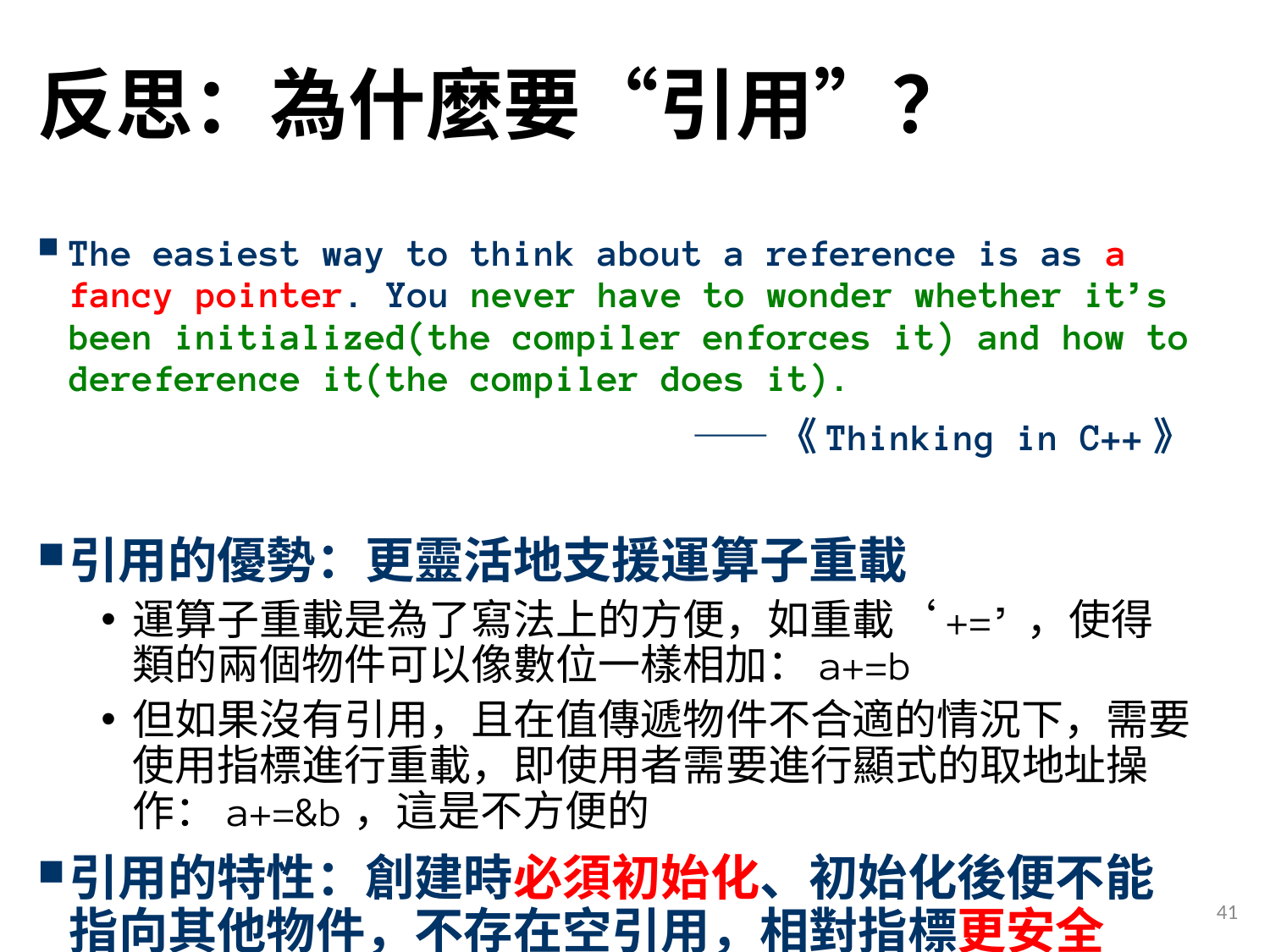

# 反思：為什麼要“引用”？
The easiest way to think about a reference is as a fancy pointer. You never have to wonder whether it’s been initialized(the compiler enforces it) and how to dereference it(the compiler does it).
——《Thinking in C++》

引用的優勢：更靈活地支援運算子重載
運算子重載是為了寫法上的方便，如重載‘+=’，使得類的兩個物件可以像數位一樣相加：a+=b
但如果沒有引用，且在值傳遞物件不合適的情況下，需要使用指標進行重載，即使用者需要進行顯式的取地址操作：a+=&b，這是不方便的
引用的特性：創建時必須初始化、初始化後便不能指向其他物件，不存在空引用，相對指標更安全
41